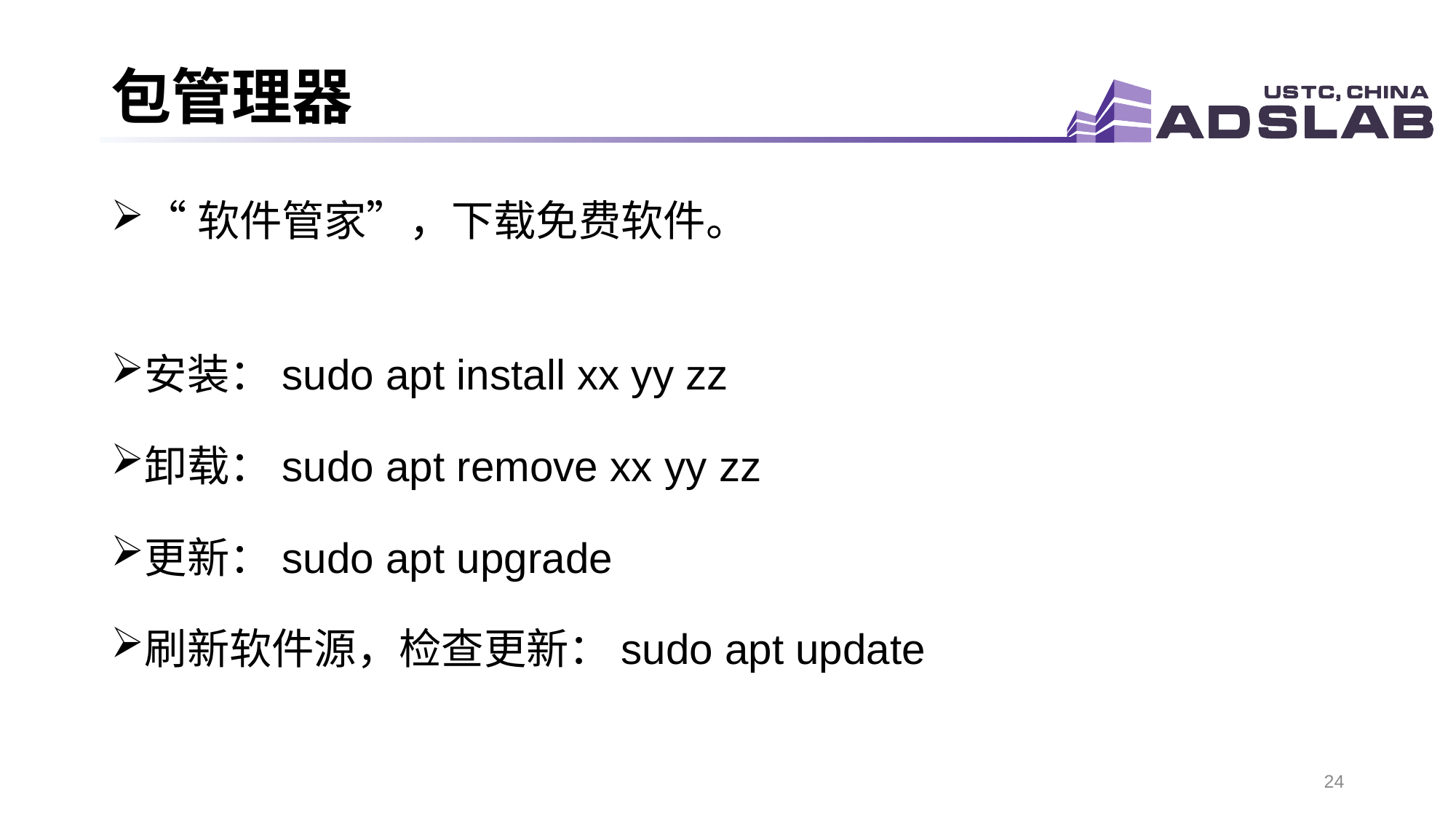

# 包管理器
“软件管家”，下载免费软件。

安装：sudo apt install xx yy zz
卸载：sudo apt remove xx yy zz
更新：sudo apt upgrade
刷新软件源，检查更新：sudo apt update
24